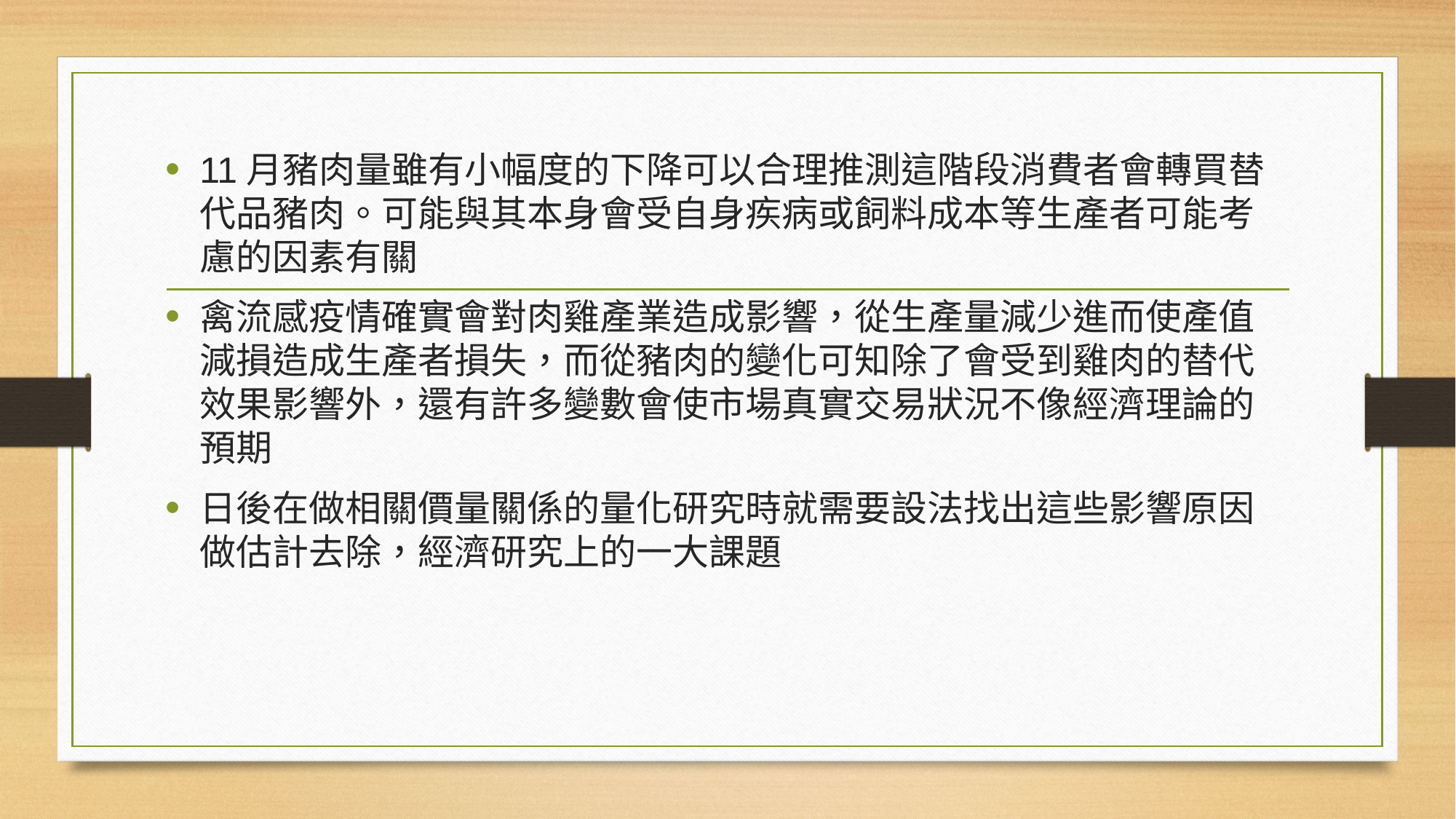

11月豬肉量雖有小幅度的下降可以合理推測這階段消費者會轉買替代品豬肉。可能與其本身會受自身疾病或飼料成本等生產者可能考慮的因素有關
禽流感疫情確實會對肉雞產業造成影響，從生產量減少進而使產值減損造成生產者損失，而從豬肉的變化可知除了會受到雞肉的替代效果影響外，還有許多變數會使市場真實交易狀況不像經濟理論的預期
日後在做相關價量關係的量化研究時就需要設法找出這些影響原因做估計去除，經濟研究上的一大課題